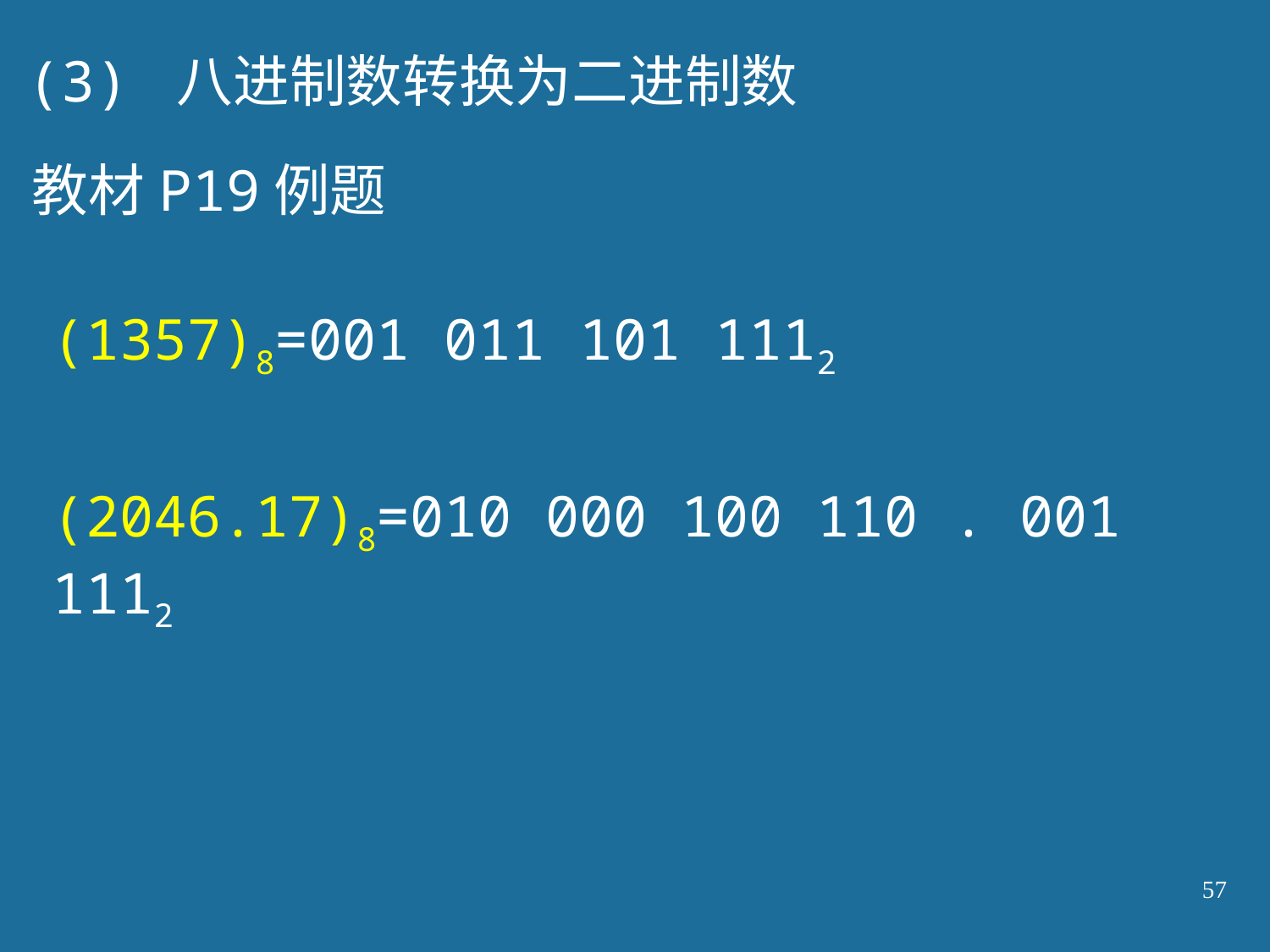

(3) 八进制数转换为二进制数
教材P19例题
(1357)8=001 011 101 1112
(2046.17)8=010 000 100 110 . 001 1112
57